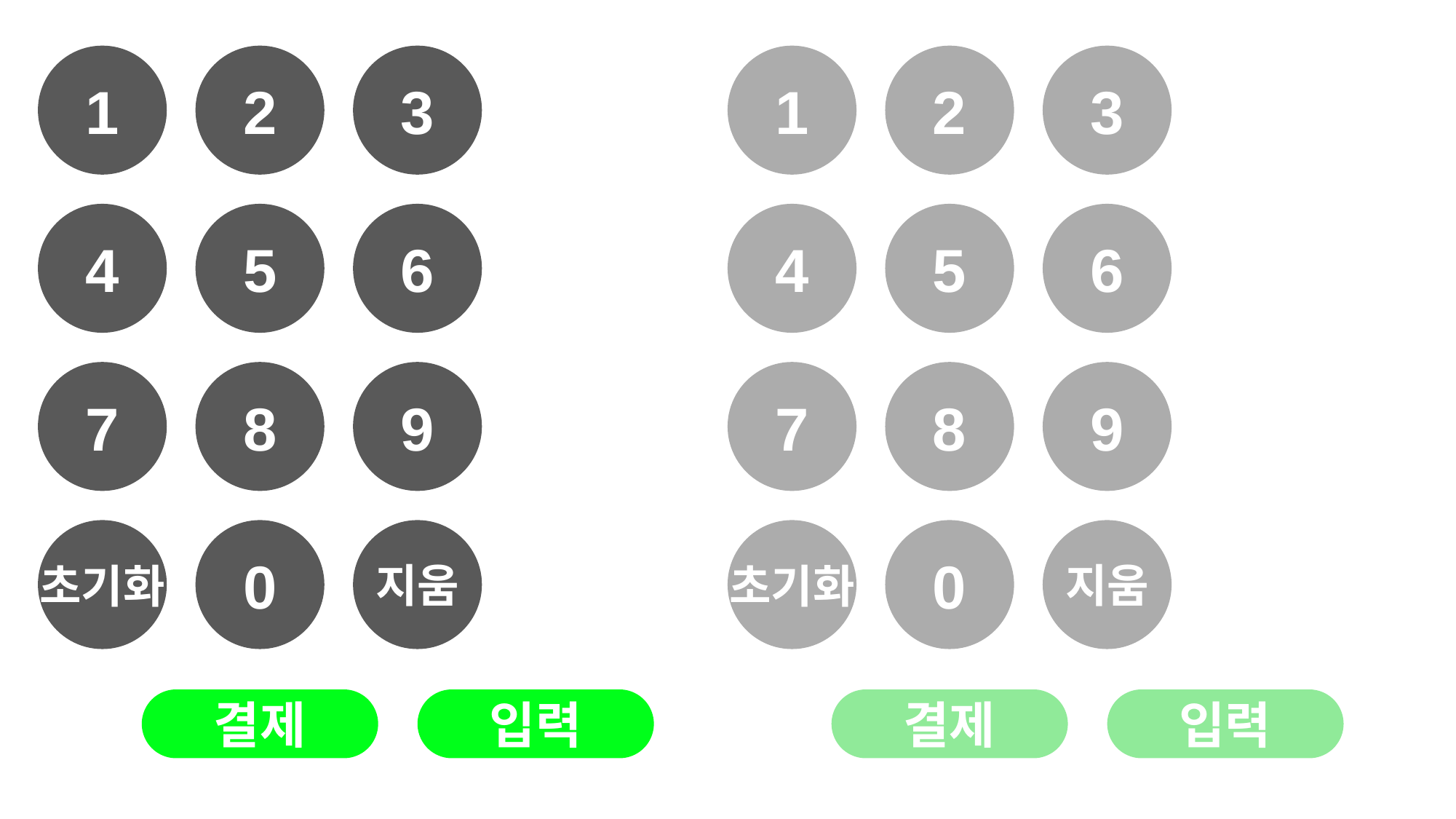

1
2
3
1
2
3
4
5
6
4
5
6
7
7
8
9
8
9

초기화
0

지움

초기화
0

지움
결제
입력
결제
입력